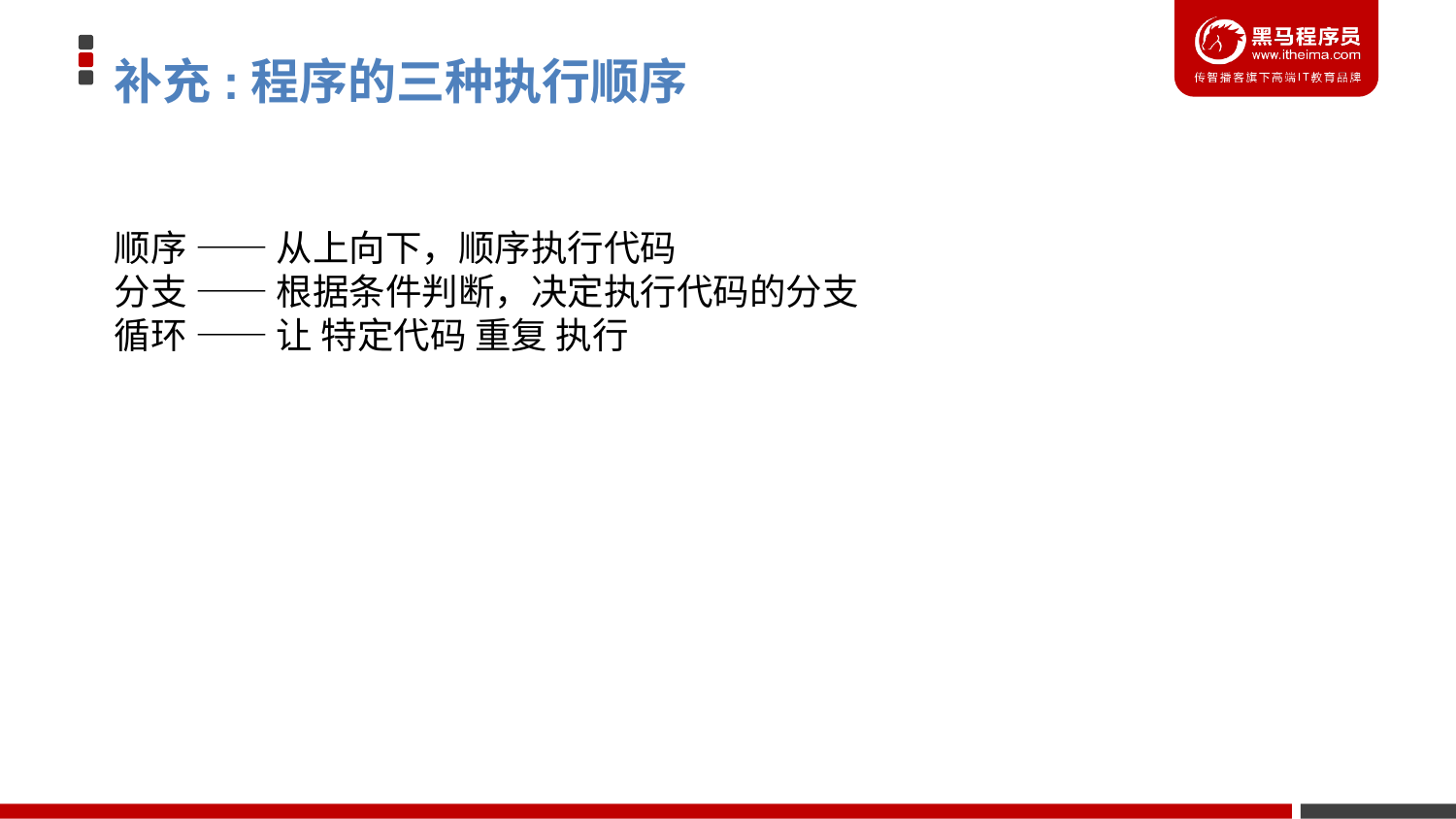

# 补充:程序的三种执行顺序
顺序 —— 从上向下，顺序执行代码
分支 —— 根据条件判断，决定执行代码的分支
循环 —— 让 特定代码 重复 执行